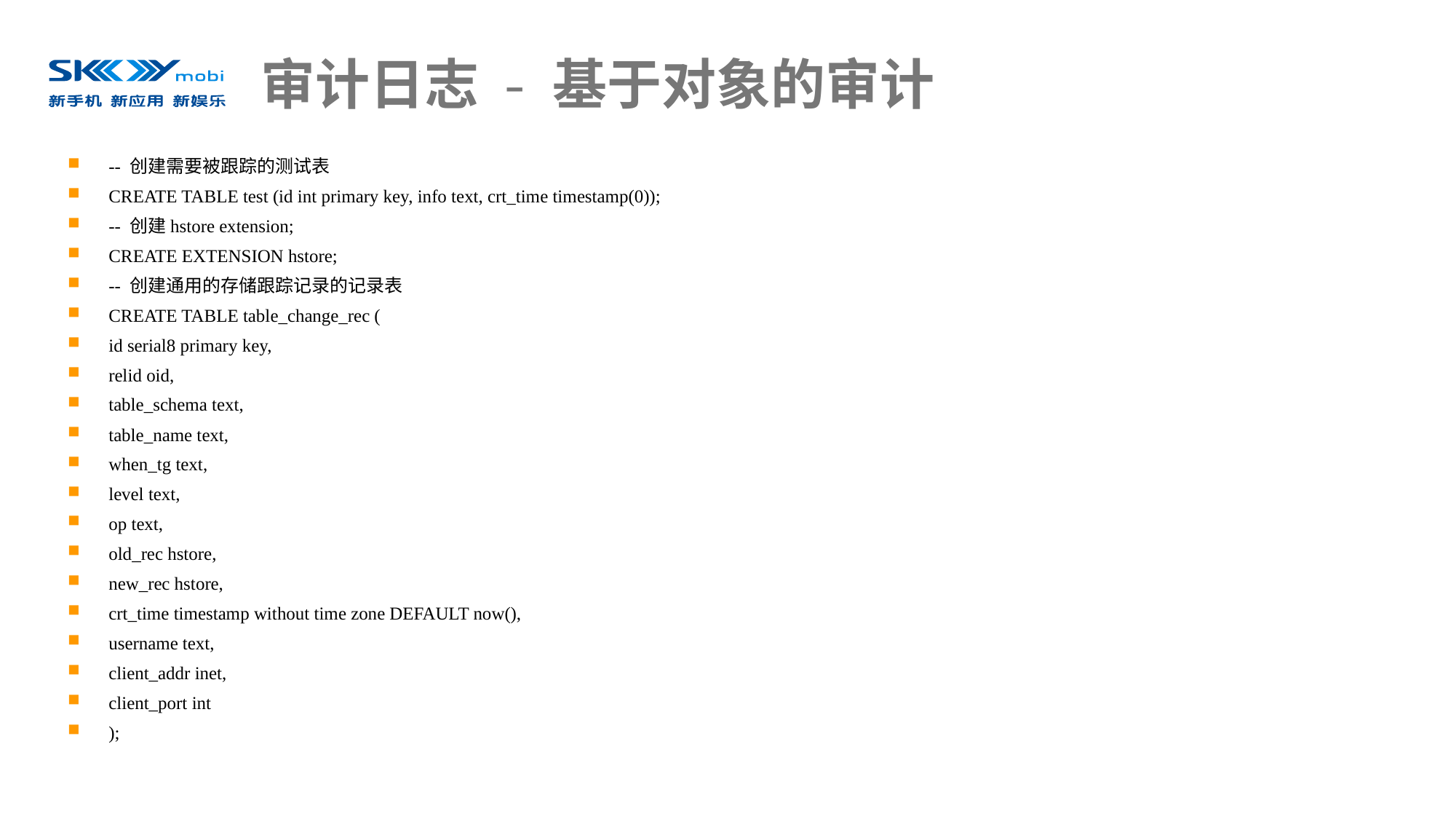

# 审计日志 - 基于对象的审计
-- 创建需要被跟踪的测试表
CREATE TABLE test (id int primary key, info text, crt_time timestamp(0));
-- 创建hstore extension;
CREATE EXTENSION hstore;
-- 创建通用的存储跟踪记录的记录表
CREATE TABLE table_change_rec (
id serial8 primary key,
relid oid,
table_schema text,
table_name text,
when_tg text,
level text,
op text,
old_rec hstore,
new_rec hstore,
crt_time timestamp without time zone DEFAULT now(),
username text,
client_addr inet,
client_port int
);